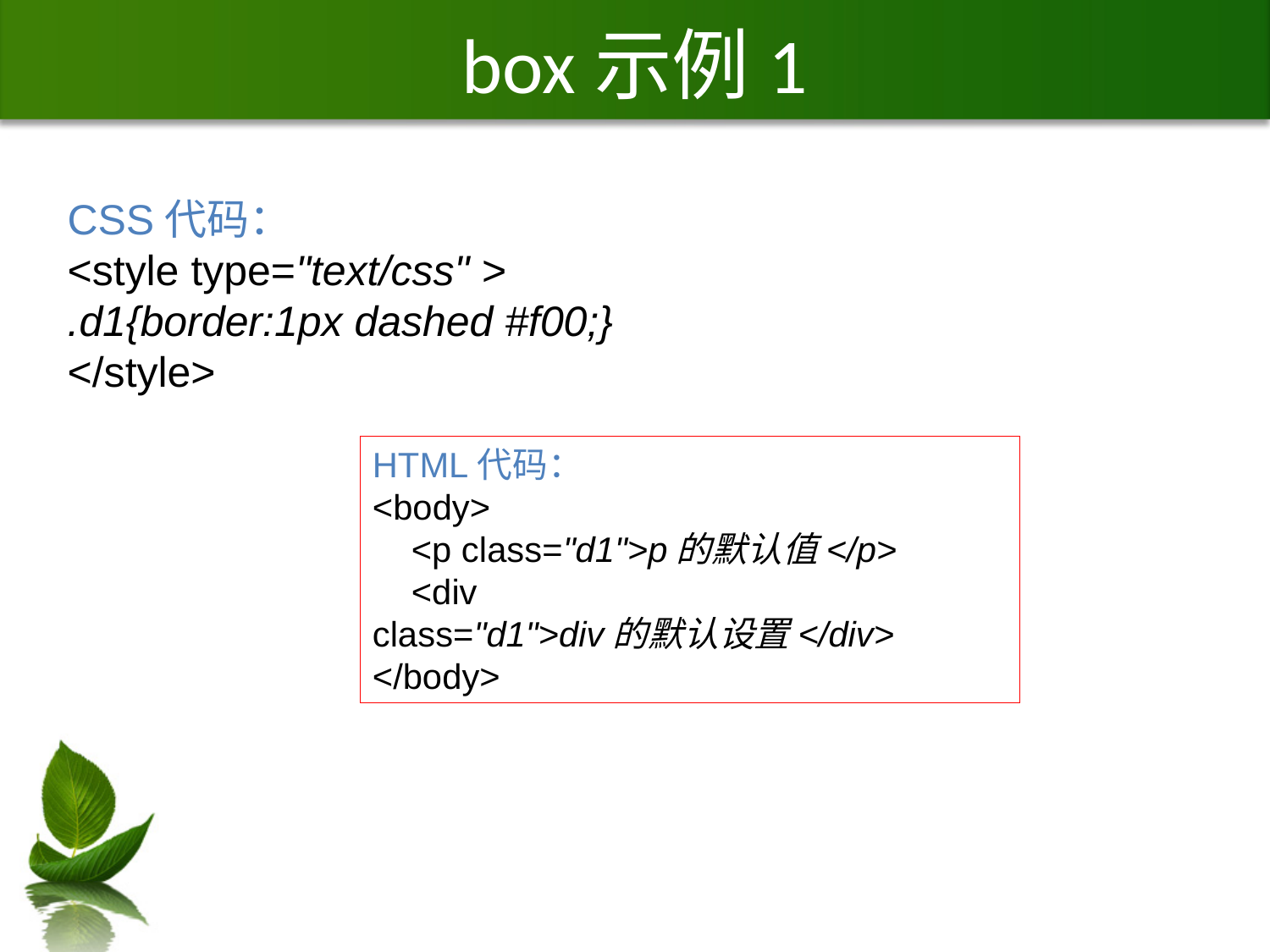

# box示例1
CSS代码：
<style type="text/css" >
.d1{border:1px dashed #f00;}    </style>
HTML代码：
<body>
    <p class="d1">p的默认值</p>
    <div class="d1">div的默认设置</div>  </body>